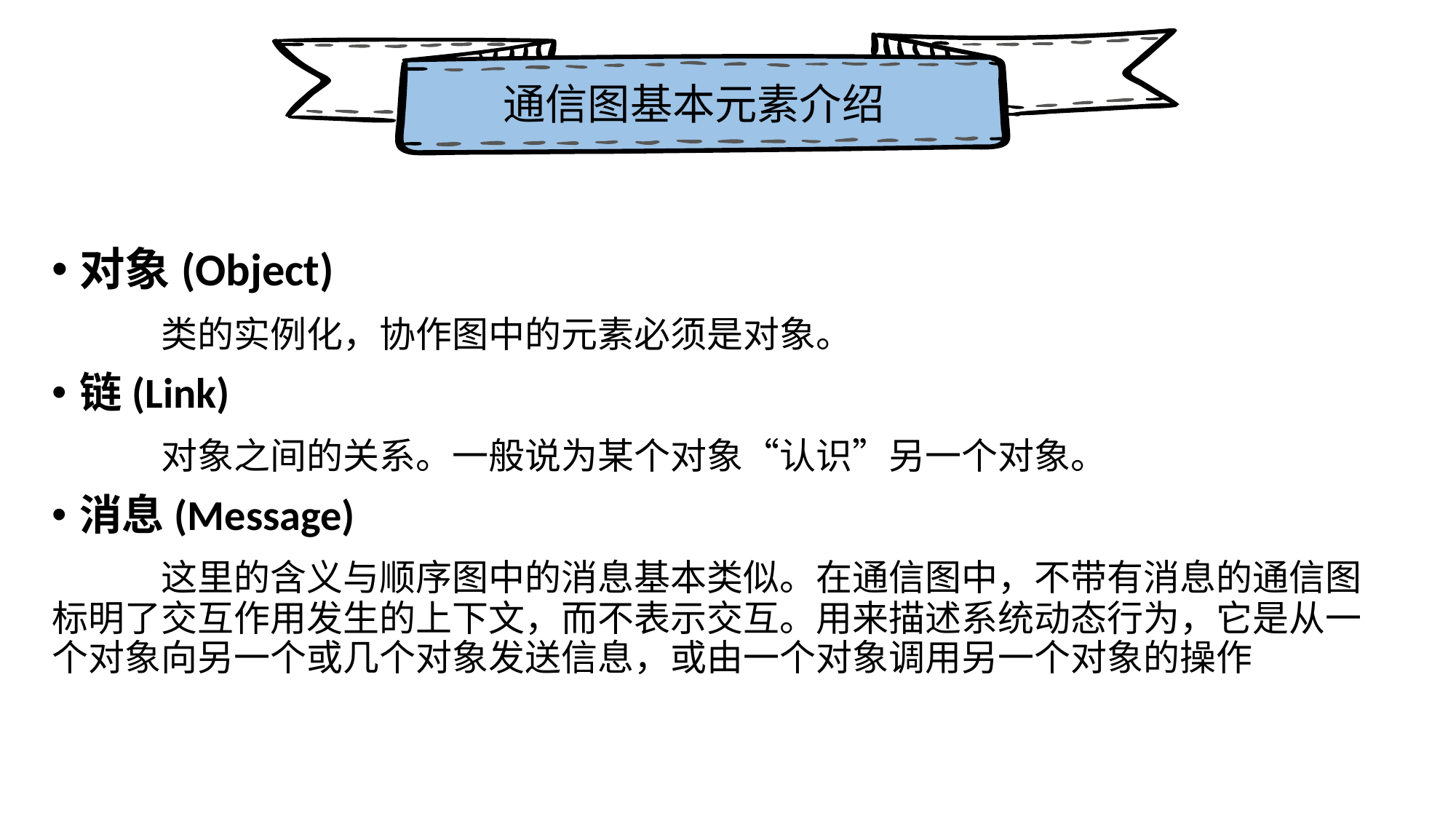

通信图基本元素介绍

对象(Object)
	类的实例化，协作图中的元素必须是对象。
链(Link)
	对象之间的关系。一般说为某个对象“认识”另一个对象。
消息(Message)
	这里的含义与顺序图中的消息基本类似。在通信图中，不带有消息的通信图标明了交互作用发生的上下文，而不表示交互。用来描述系统动态行为，它是从一个对象向另一个或几个对象发送信息，或由一个对象调用另一个对象的操作